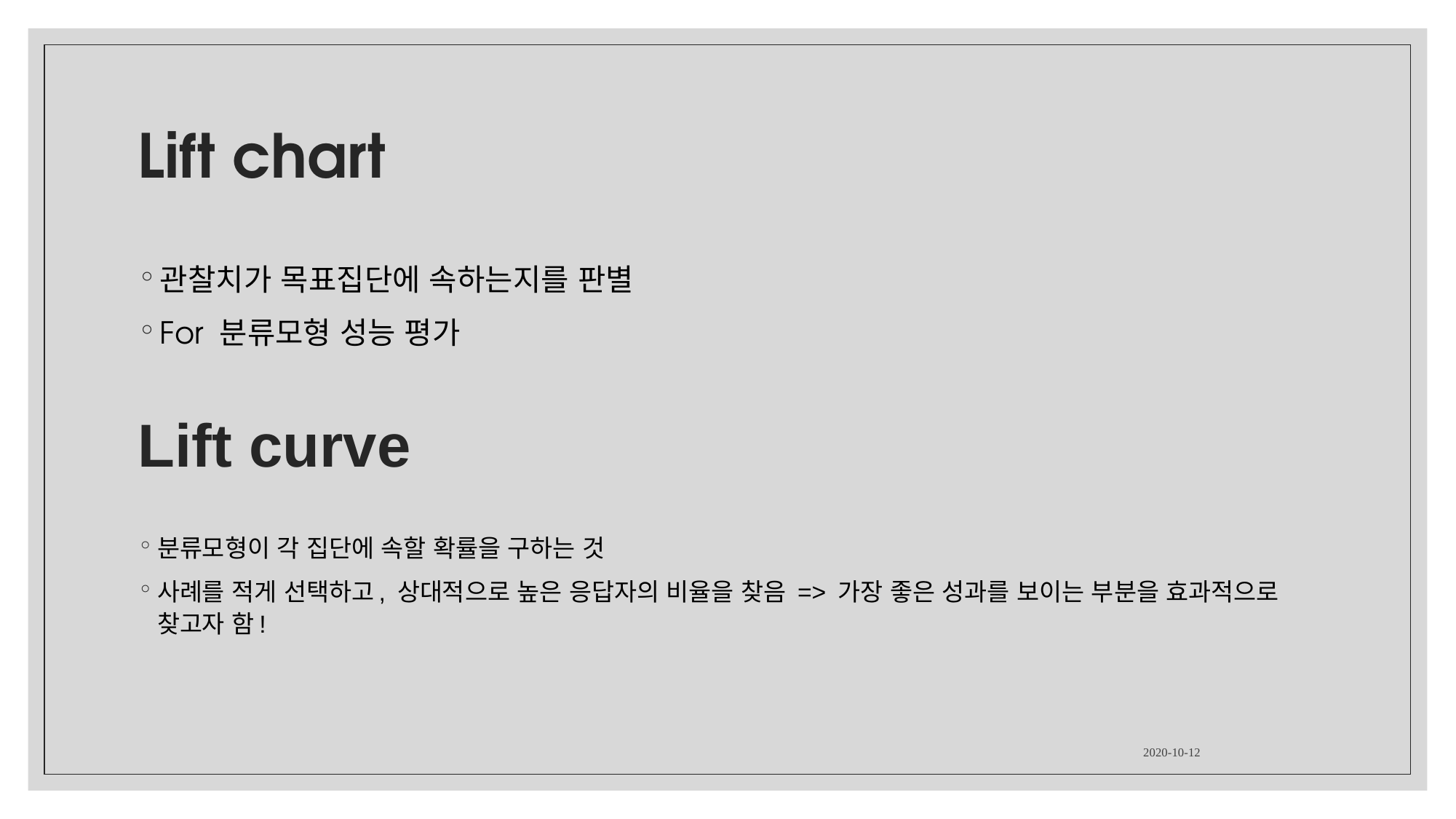

# Lift chart
관찰치가 목표집단에 속하는지를 판별
For 분류모형 성능 평가

Lift curve
분류모형이 각 집단에 속할 확률을 구하는 것
사례를 적게 선택하고, 상대적으로 높은 응답자의 비율을 찾음 => 가장 좋은 성과를 보이는 부분을 효과적으로 찾고자 함!

2020-10-12